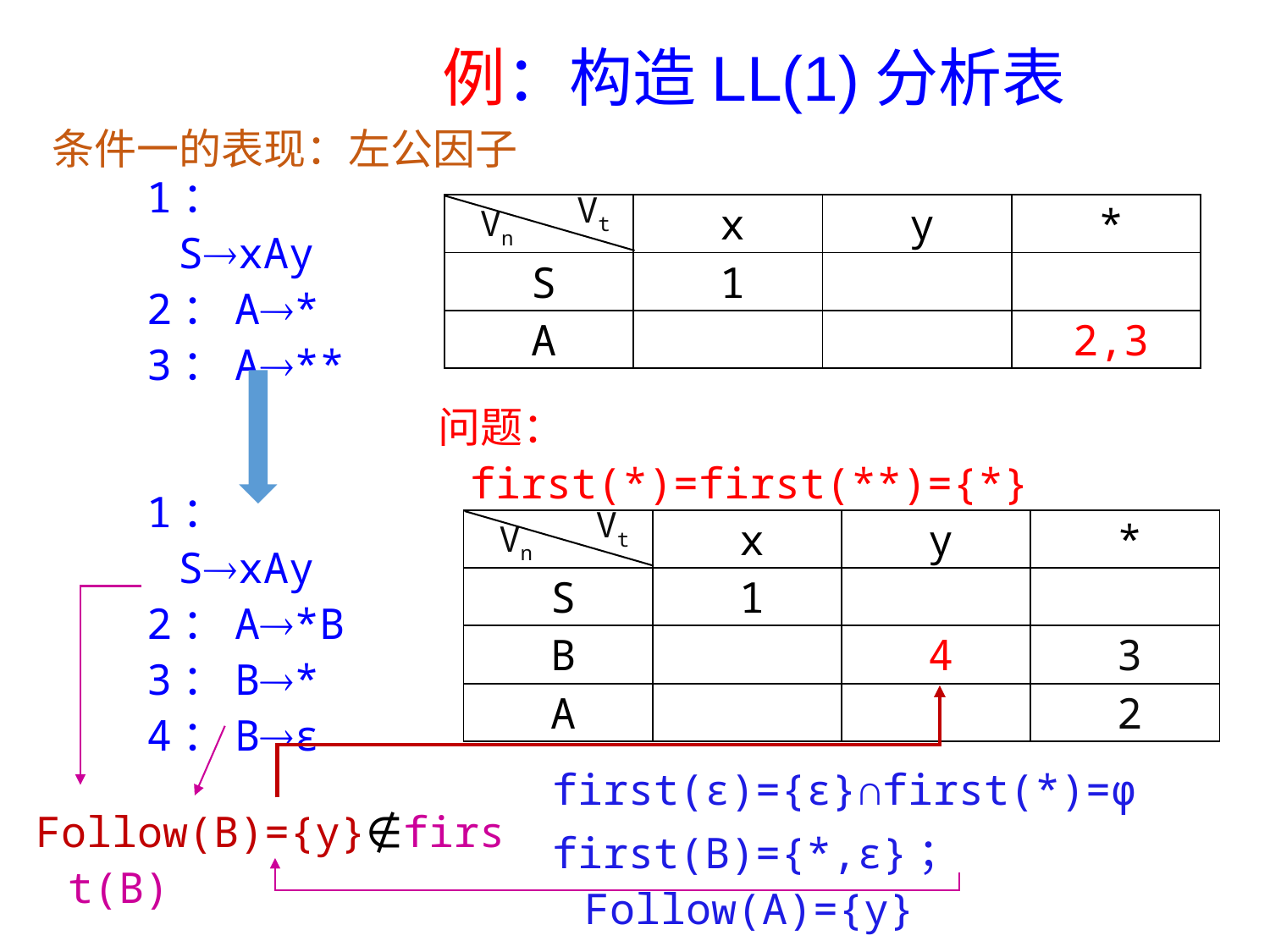

# 例：构造LL(1)分析表
条件一的表现：左公因子
Vt
Vn
1：S→xAy
2：A→*
3：A→**
|  | x | y | \* |
| --- | --- | --- | --- |
| S | 1 |  |  |
| A |  |  | 2,3 |

1：S→xAy
2：A→*B
3：B→*
4：B→ε
问题：first(*)=first(**)={*}
Vt
Vn
|  | x | y | \* |
| --- | --- | --- | --- |
| S | 1 |  |  |
| B |  | 4 | 3 |
| A |  |  | 2 |

Follow(B)={y}∉first(B)

first(ε)={ε}∩first(*)=φ
first(B)={*,ε}；Follow(A)={y}